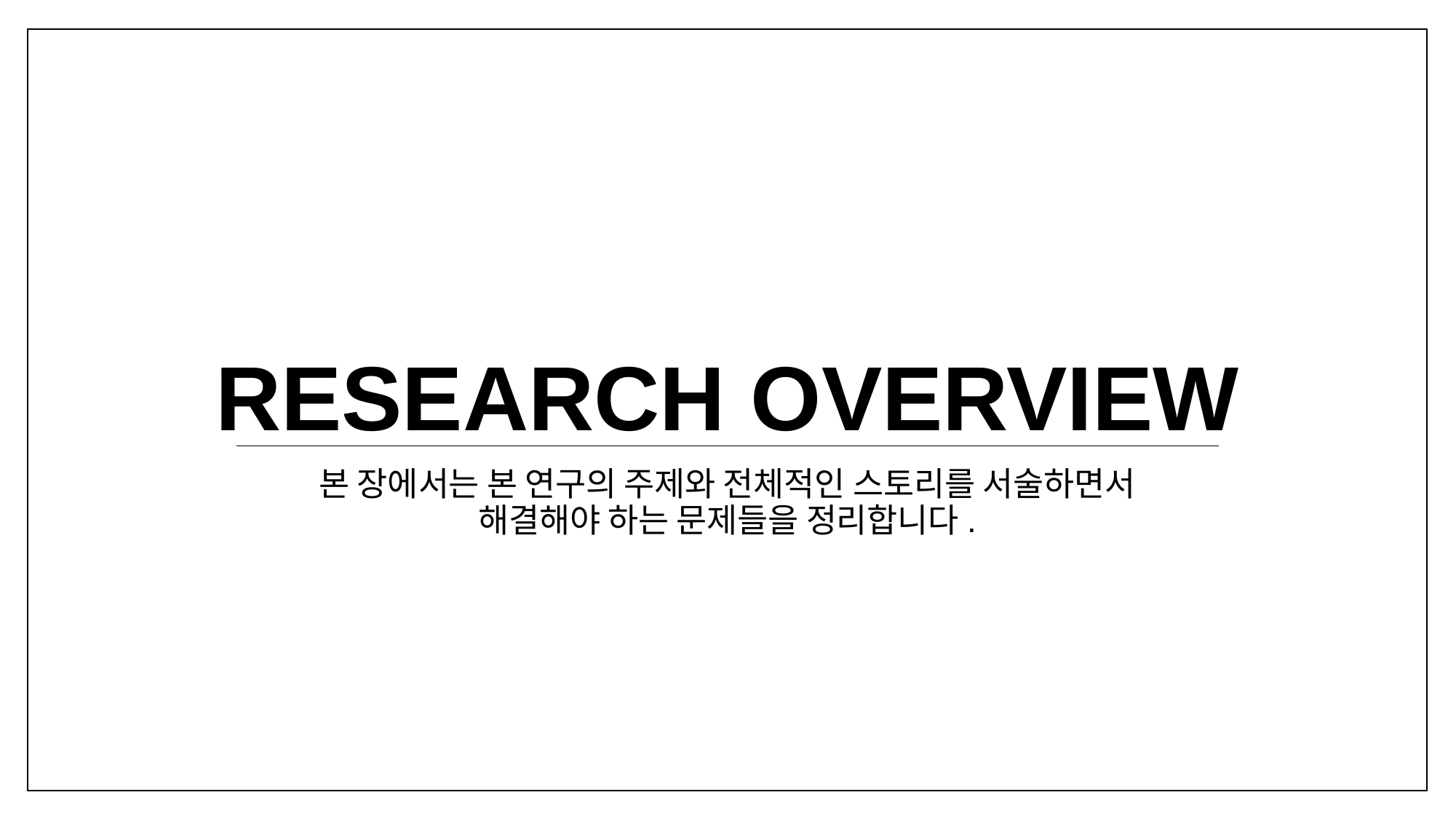

# RESEARCH OVERVIEW
본 장에서는 본 연구의 주제와 전체적인 스토리를 서술하면서
해결해야 하는 문제들을 정리합니다.